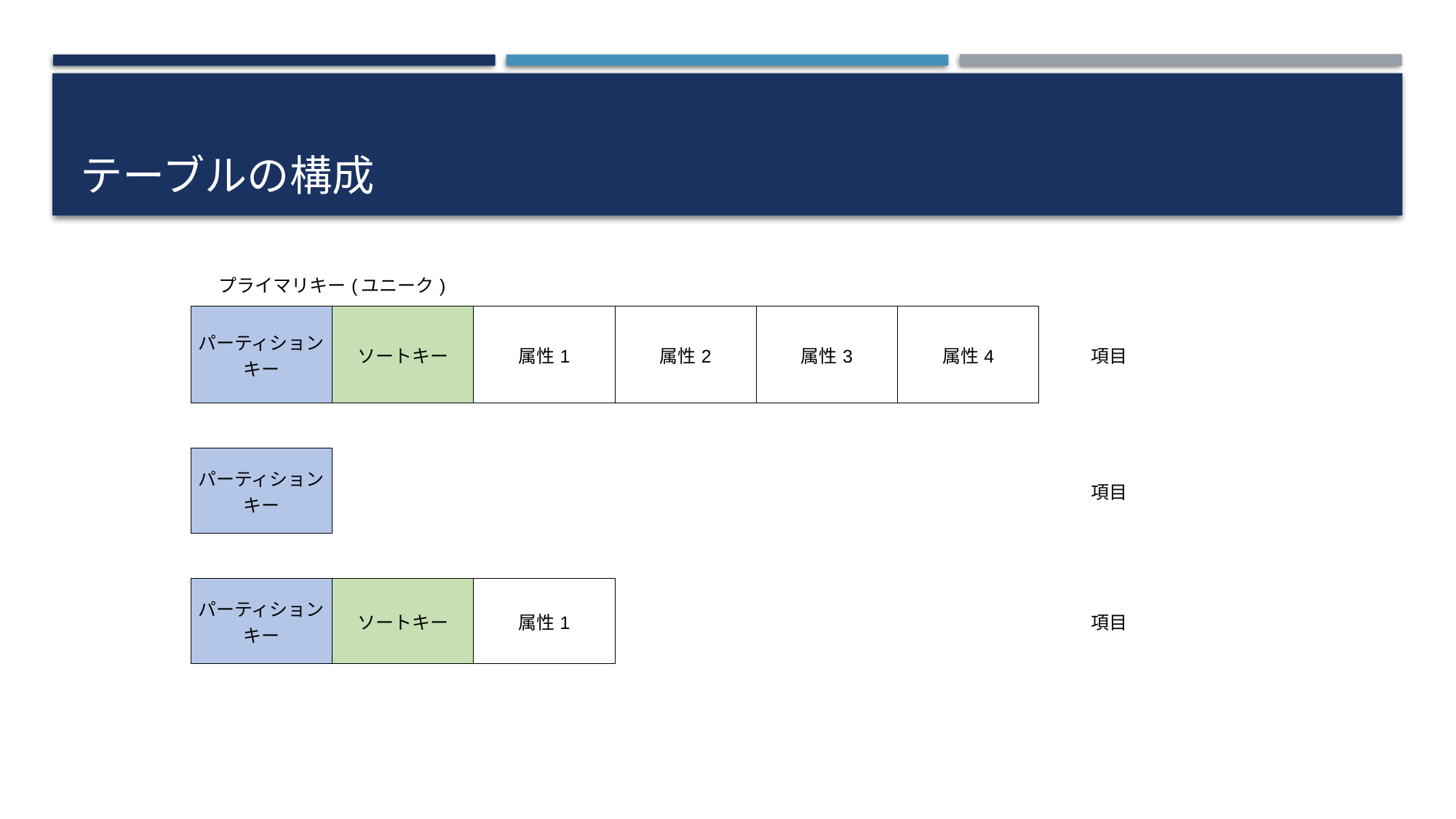

# テーブルの構成
| プライマリキー(ユニーク) |  |  |  |  |  |  |
| --- | --- | --- | --- | --- | --- | --- |
| パーティションキー | ソートキー | 属性1 | 属性2 | 属性3 | 属性4 | 項目 |
|  |  |  |  |  |  |  |
| パーティションキー |  |  |  |  |  | 項目 |
|  |  |  |  |  |  |  |
| パーティションキー | ソートキー | 属性1 |  |  |  | 項目 |